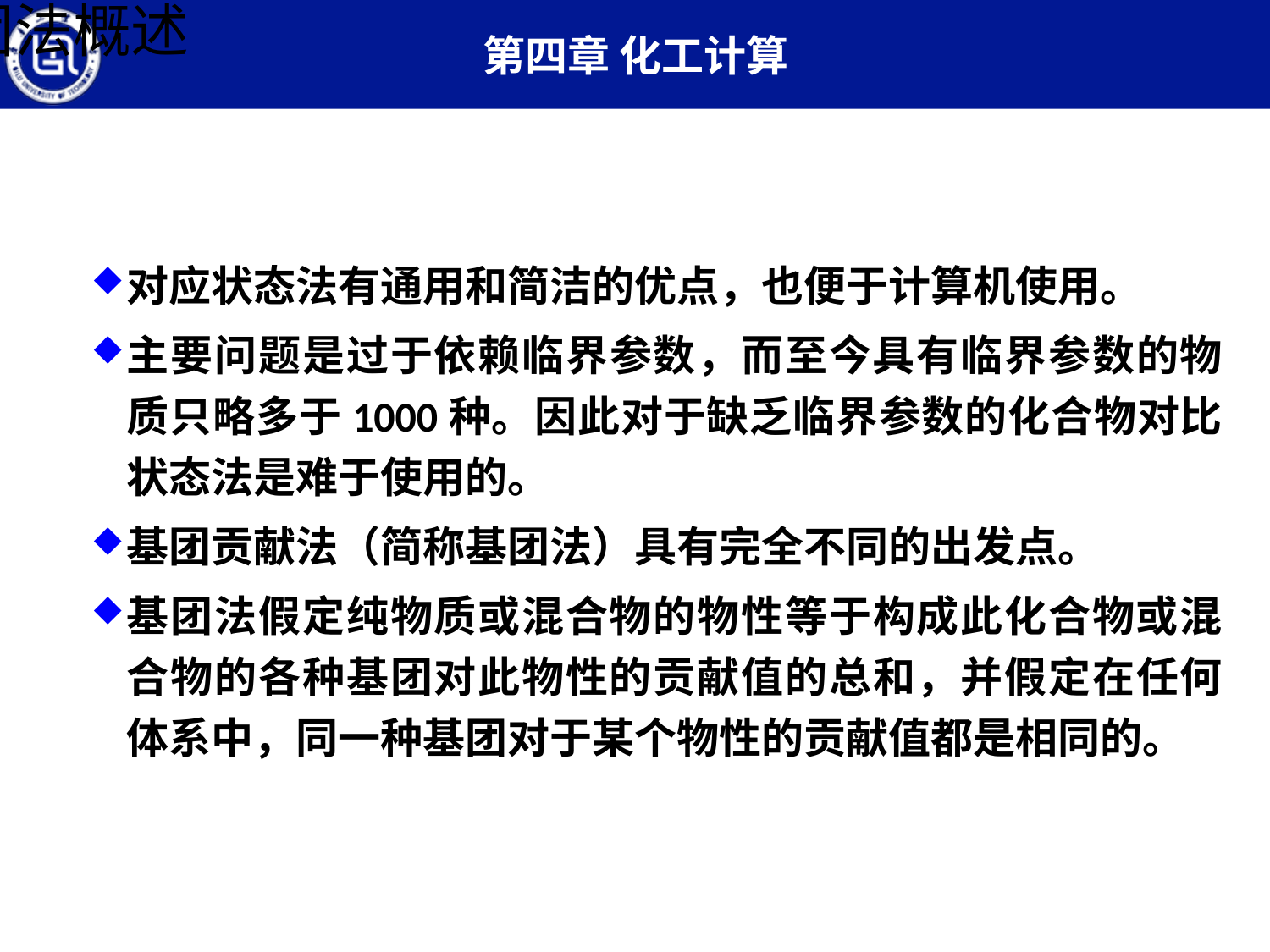

# 2.7基团法概述
对应状态法有通用和简洁的优点，也便于计算机使用。
主要问题是过于依赖临界参数，而至今具有临界参数的物质只略多于1000种。因此对于缺乏临界参数的化合物对比状态法是难于使用的。
基团贡献法（简称基团法）具有完全不同的出发点。
基团法假定纯物质或混合物的物性等于构成此化合物或混合物的各种基团对此物性的贡献值的总和，并假定在任何体系中，同一种基团对于某个物性的贡献值都是相同的。